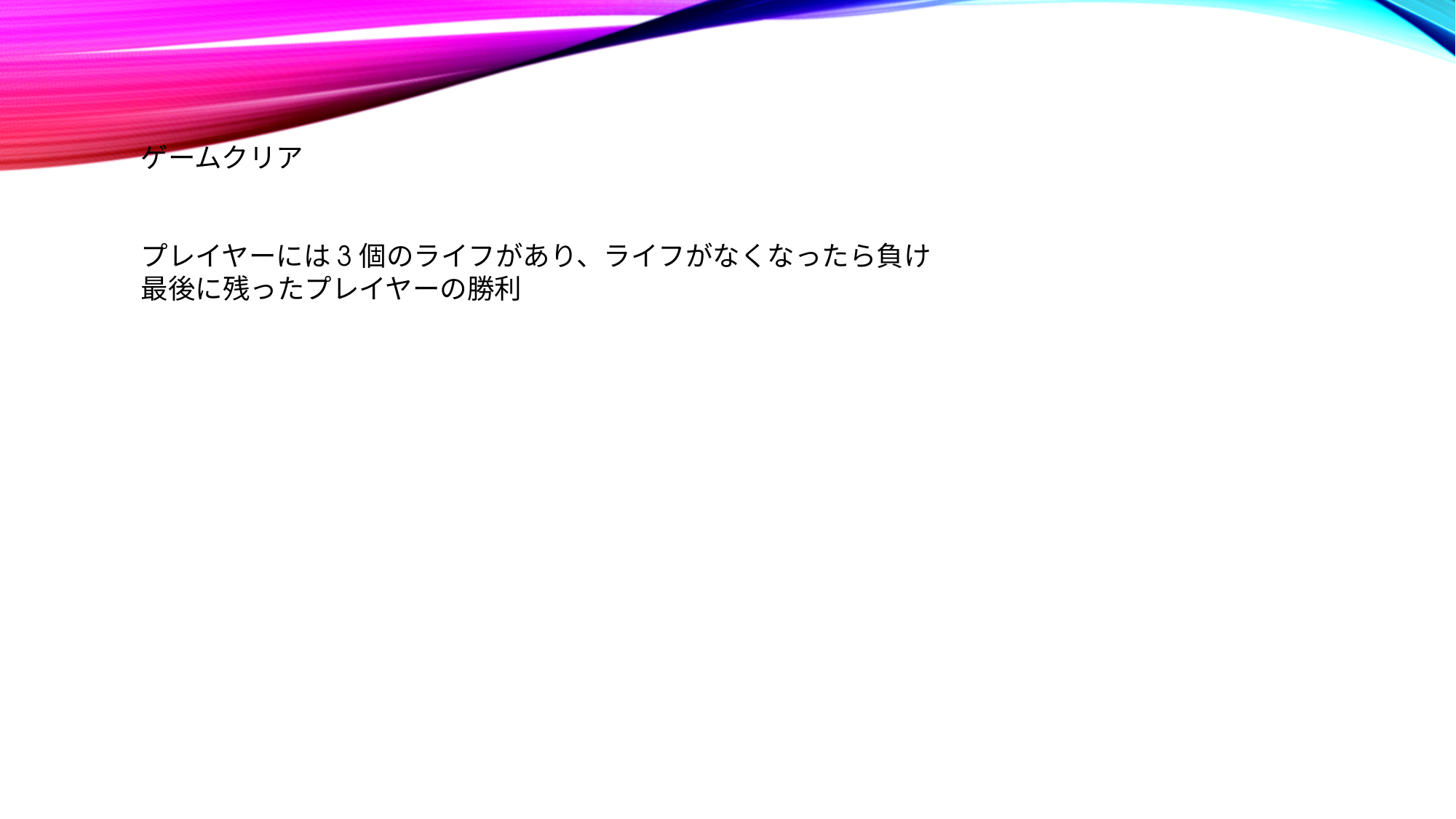

ゲームクリア

プレイヤーには3個のライフがあり、ライフがなくなったら負け
最後に残ったプレイヤーの勝利